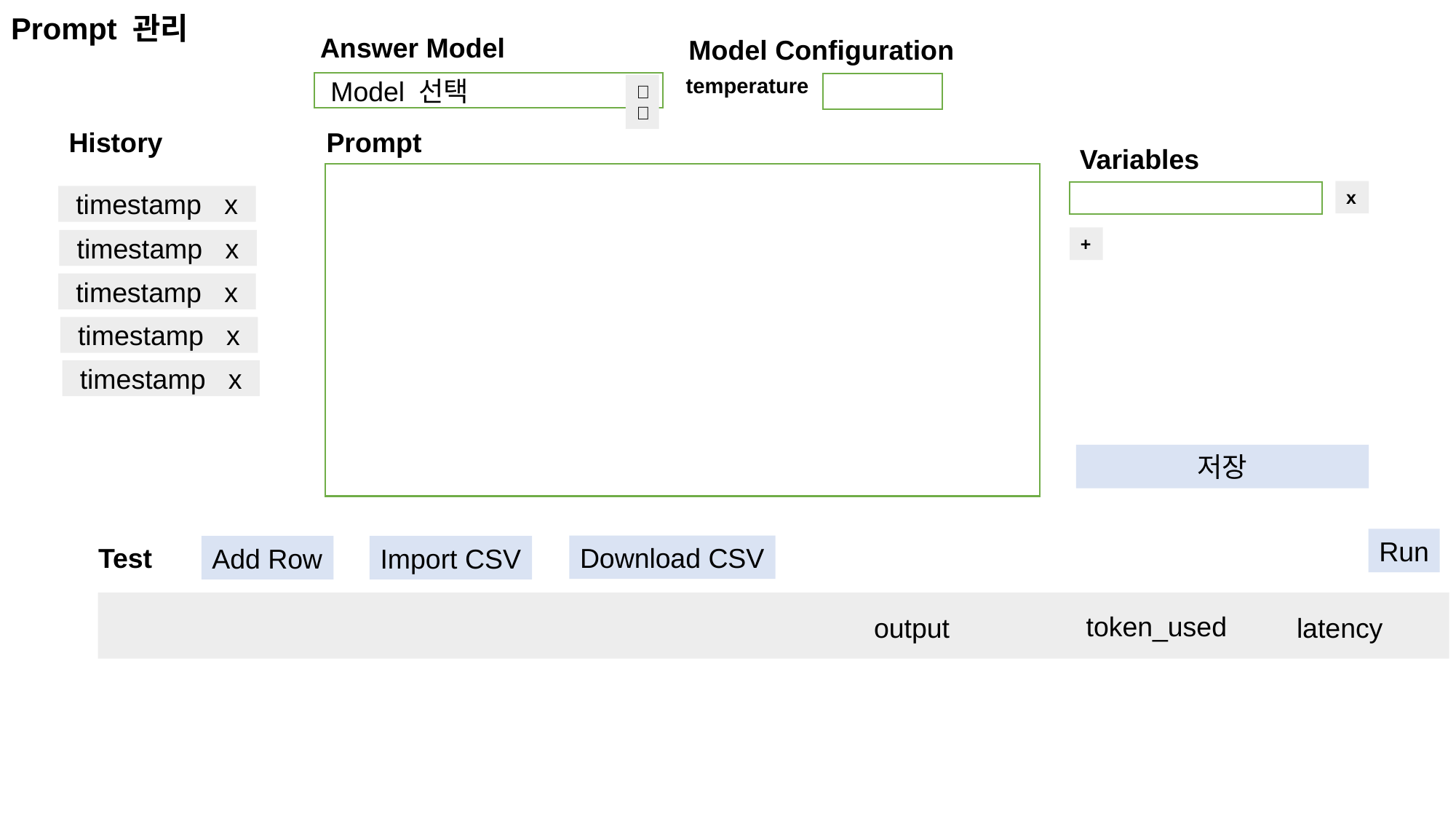

# Prompt 관리
Answer Model
Model Configuration
temperature
Model 선택

🔻
History
Prompt
Variables

x

timestamp   x
+
timestamp   x
timestamp   x
timestamp   x
timestamp   x
저장
Run
Test
Download CSV
Import CSV
Add Row

token_used
output
latency